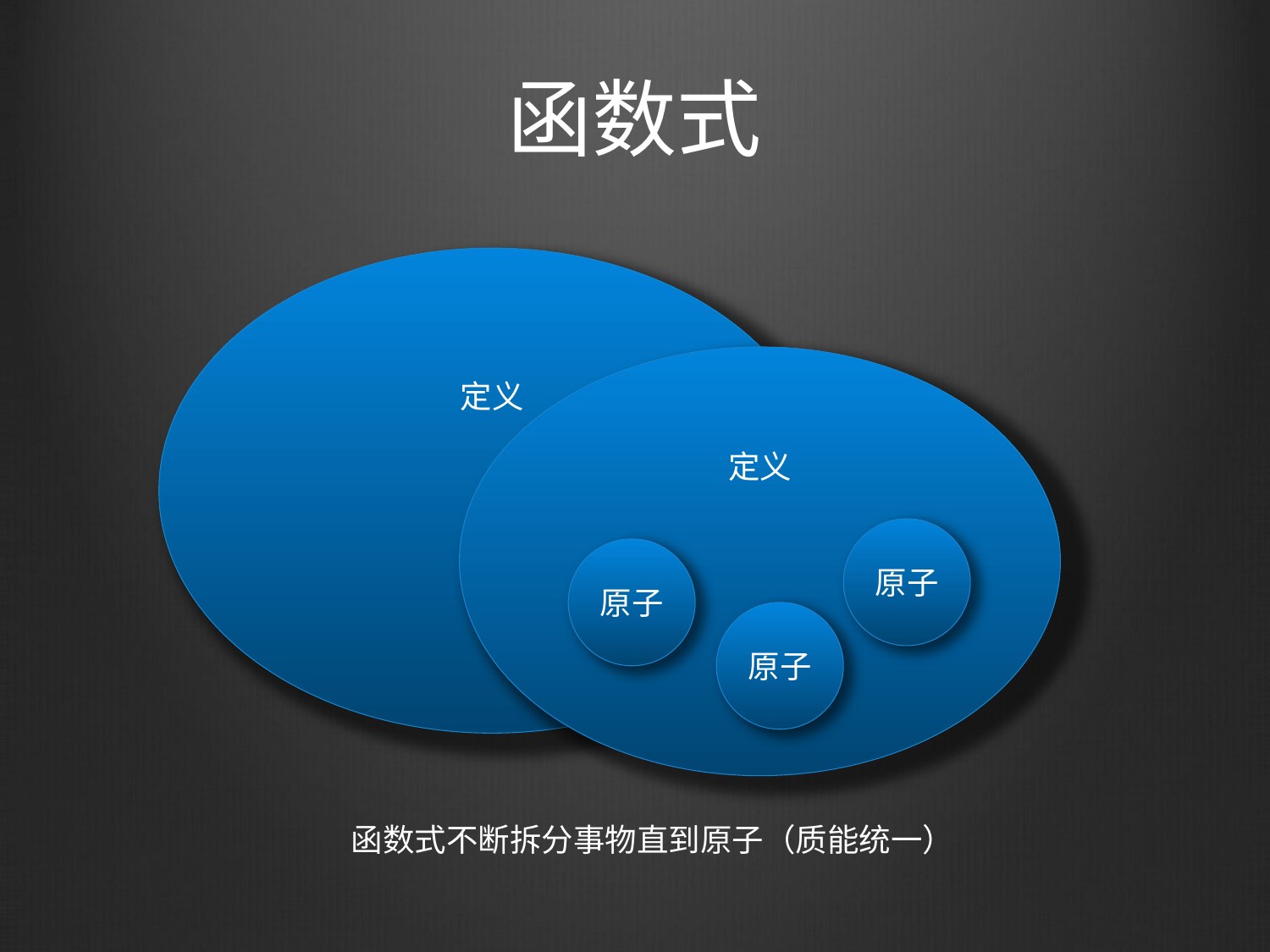

# 函数式
定义

定义

原子
原子
原子
函数式不断拆分事物直到原子（质能统一）